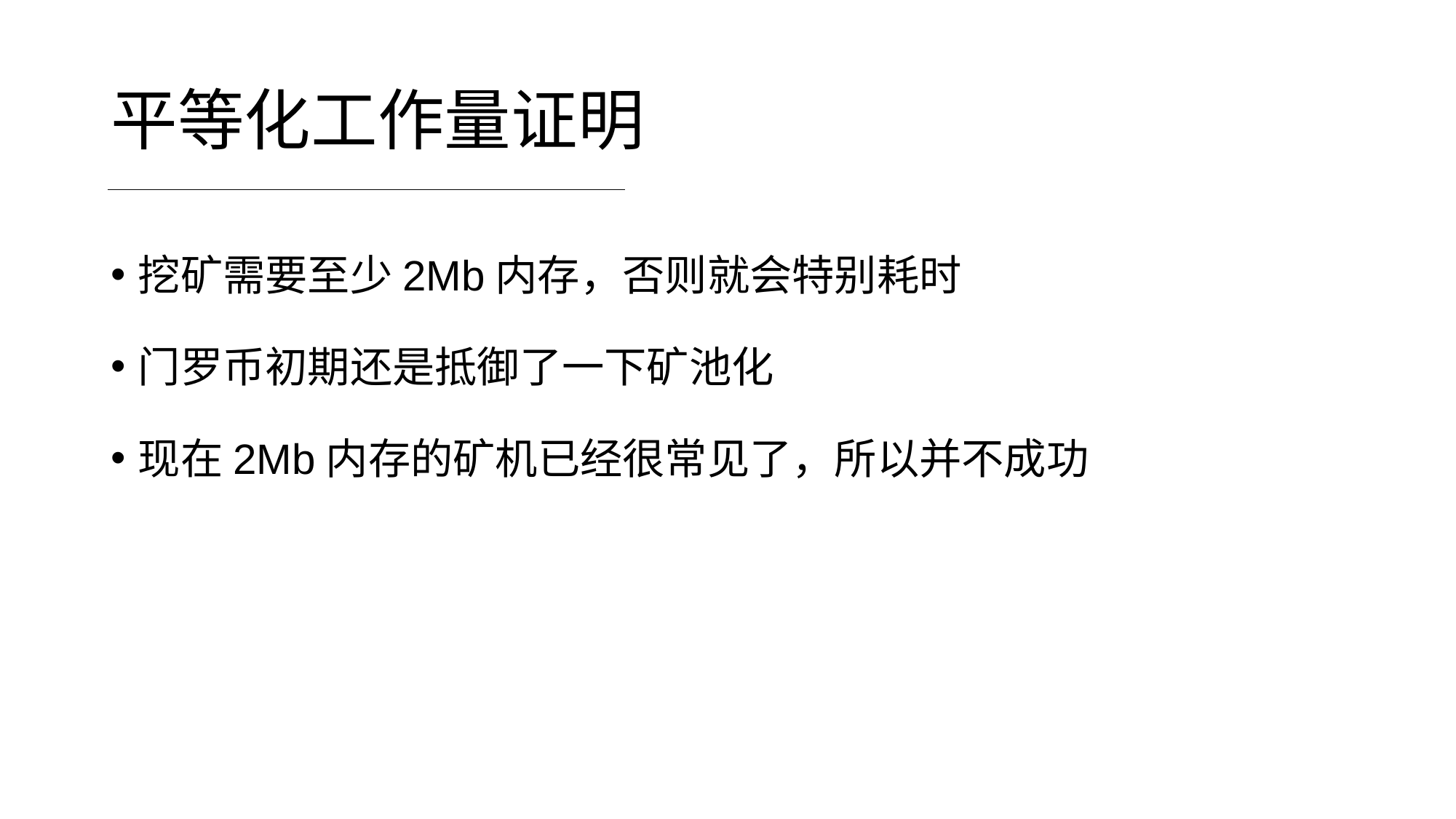

# 平等化工作量证明
挖矿需要至少2Mb内存，否则就会特别耗时
门罗币初期还是抵御了一下矿池化
现在2Mb内存的矿机已经很常见了，所以并不成功